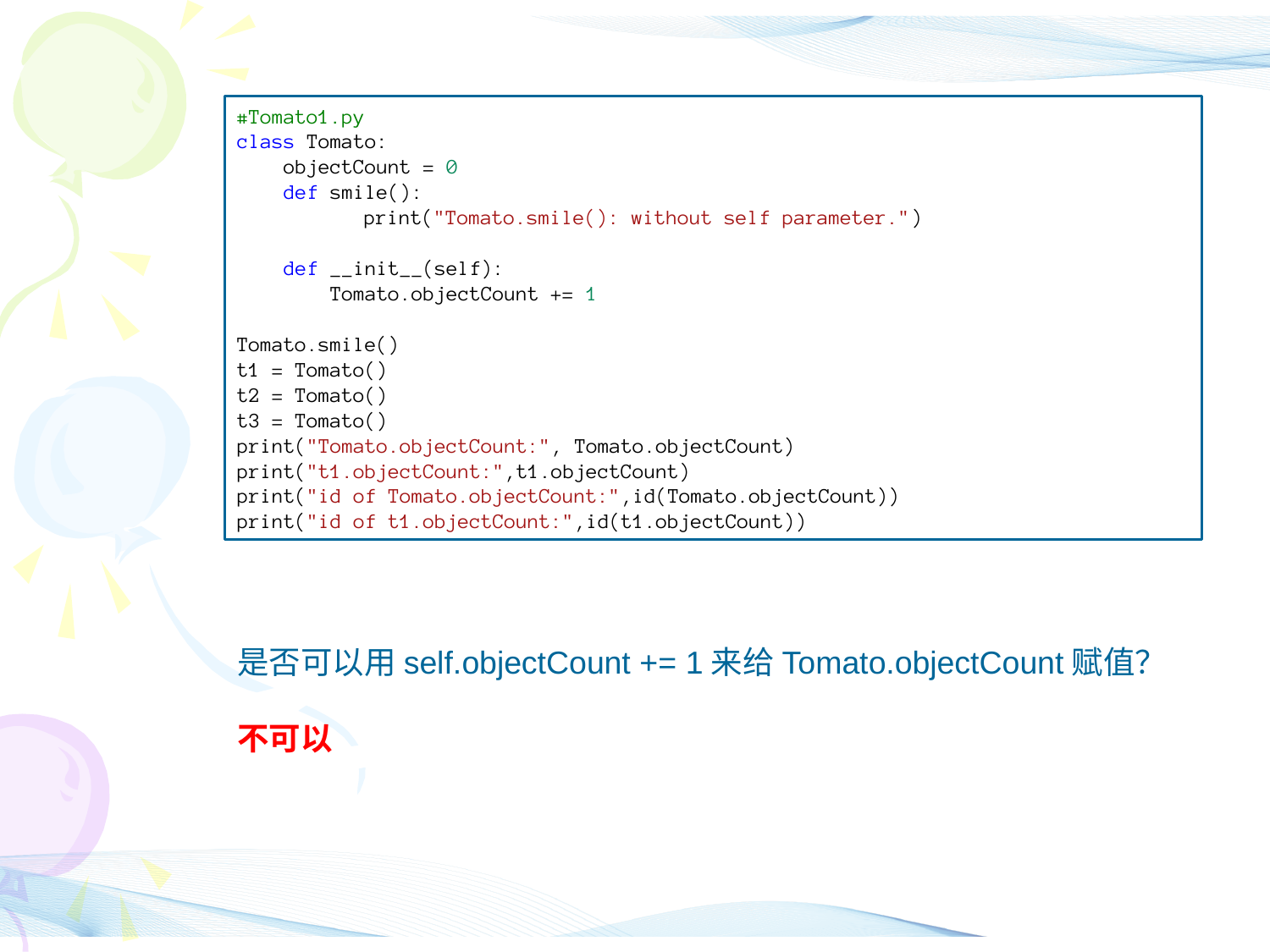

#Tomato1.py
class Tomato:
    objectCount = 0
    def smile():
	print("Tomato.smile(): without self parameter.")
    def __init__(self):
        Tomato.objectCount += 1
Tomato.smile()
t1 = Tomato()
t2 = Tomato()
t3 = Tomato()
print("Tomato.objectCount:", Tomato.objectCount)
print("t1.objectCount:",t1.objectCount)
print("id of Tomato.objectCount:",id(Tomato.objectCount))
print("id of t1.objectCount:",id(t1.objectCount))
是否可以用self.objectCount += 1来给Tomato.objectCount赋值？

不可以